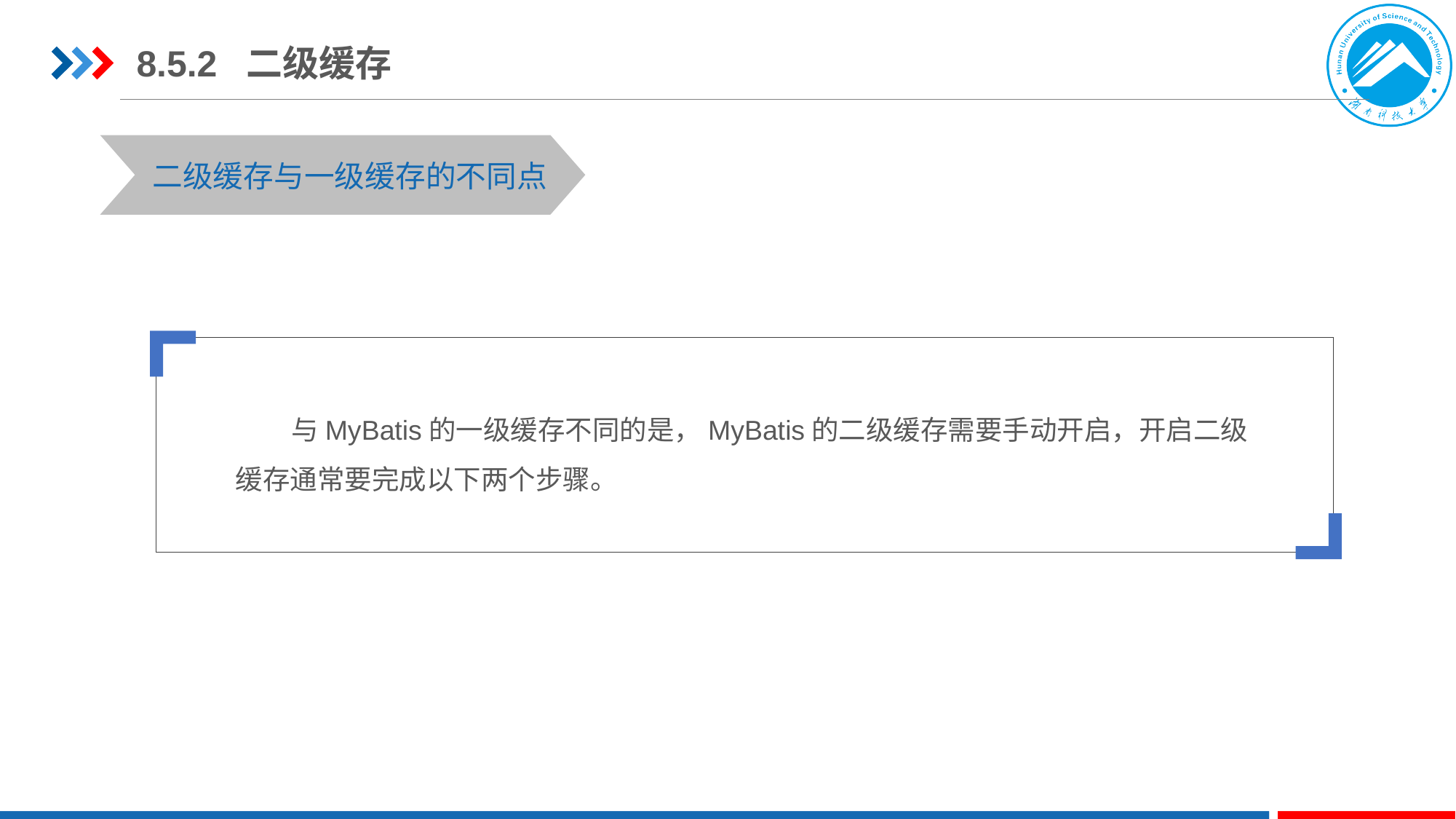

8.5.2  二级缓存

STEP  01
STEP  03
二级缓存与一级缓存的不同点

        与MyBatis的一级缓存不同的是，MyBatis的二级缓存需要手动开启，开启二级缓存通常要完成以下两个步骤。